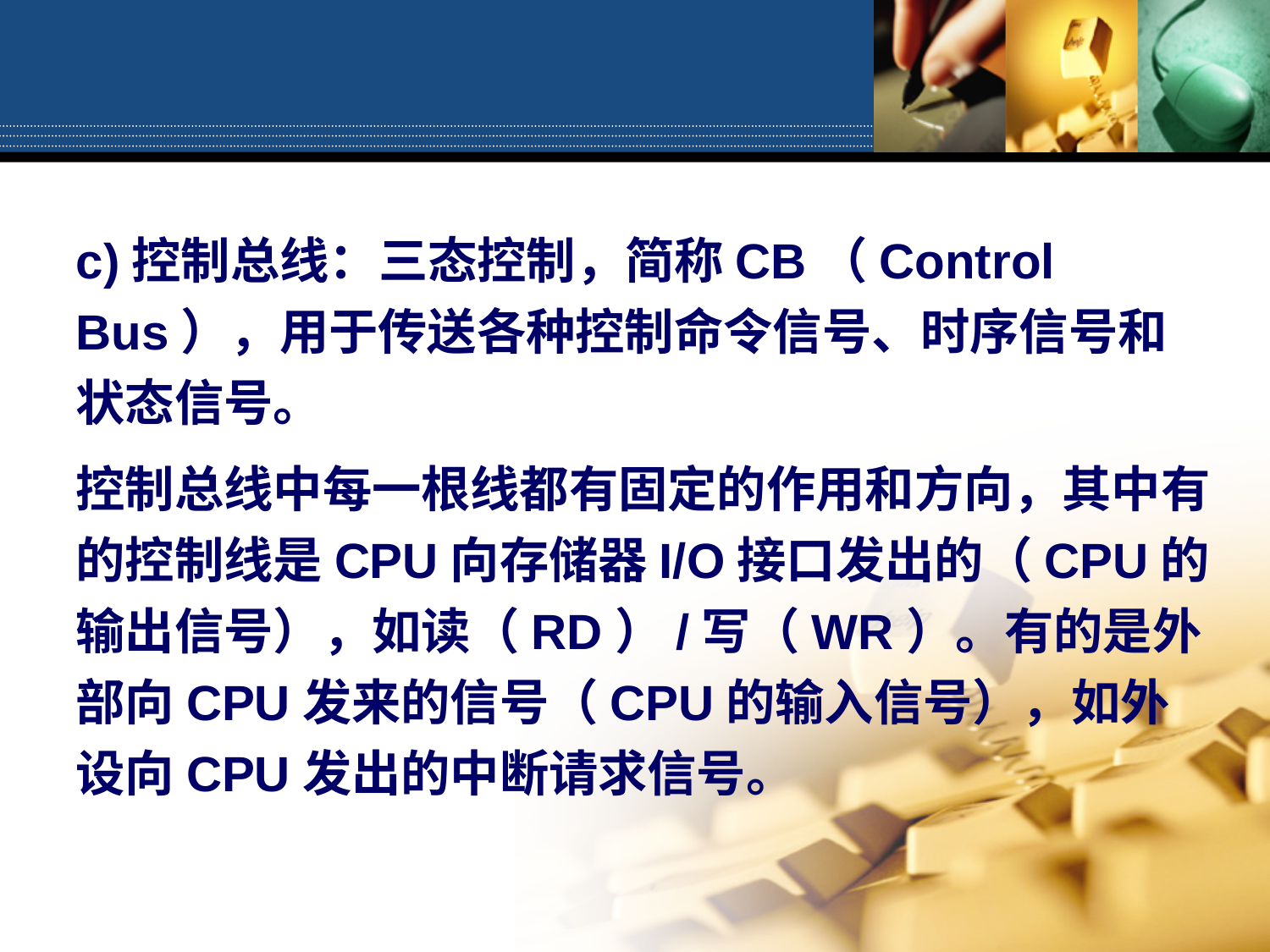

#
c)控制总线：三态控制，简称CB（Control Bus），用于传送各种控制命令信号、时序信号和状态信号。
控制总线中每一根线都有固定的作用和方向，其中有的控制线是CPU向存储器I/O接口发出的（CPU的输出信号），如读（RD）/写（WR）。有的是外部向CPU发来的信号（CPU的输入信号），如外设向CPU发出的中断请求信号。